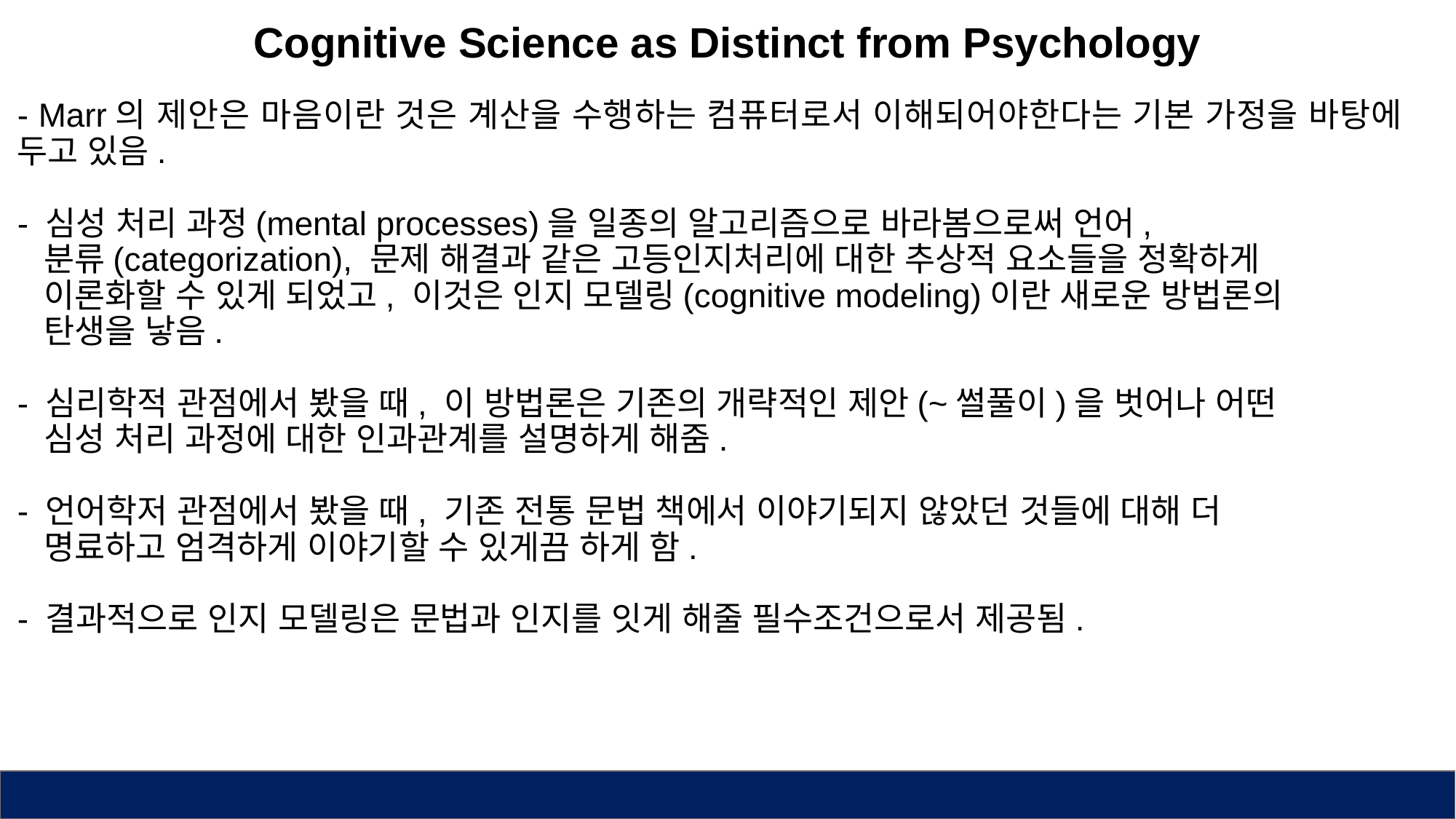

Cognitive Science as Distinct from Psychology
- Marr의 제안은 마음이란 것은 계산을 수행하는 컴퓨터로서 이해되어야한다는 기본 가정을 바탕에 두고 있음.

- 심성 처리 과정(mental processes)을 일종의 알고리즘으로 바라봄으로써 언어,
  분류(categorization), 문제 해결과 같은 고등인지처리에 대한 추상적 요소들을 정확하게
  이론화할 수 있게 되었고, 이것은 인지 모델링(cognitive modeling)이란 새로운 방법론의
  탄생을 낳음.

- 심리학적 관점에서 봤을 때, 이 방법론은 기존의 개략적인 제안(~썰풀이)을 벗어나 어떤
  심성 처리 과정에 대한 인과관계를 설명하게 해줌.

- 언어학저 관점에서 봤을 때, 기존 전통 문법 책에서 이야기되지 않았던 것들에 대해 더
  명료하고 엄격하게 이야기할 수 있게끔 하게 함.

- 결과적으로 인지 모델링은 문법과 인지를 잇게 해줄 필수조건으로서 제공됨.